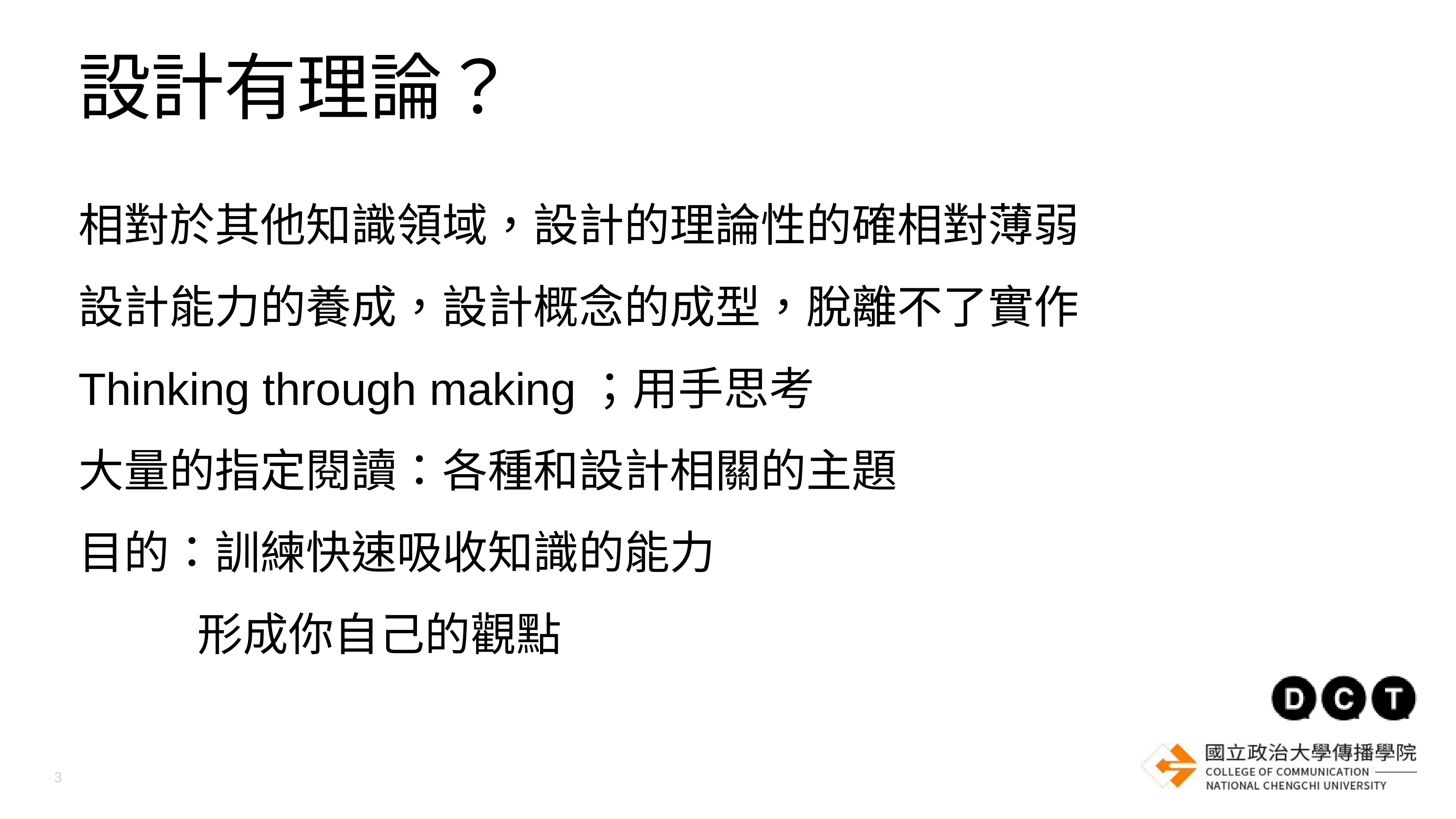

設計有理論？
相對於其他知識領域，設計的理論性的確相對薄弱
設計能力的養成，設計概念的成型，脫離不了實作
Thinking through making；用手思考
大量的指定閱讀：各種和設計相關的主題
目的：訓練快速吸收知識的能力
		 形成你自己的觀點